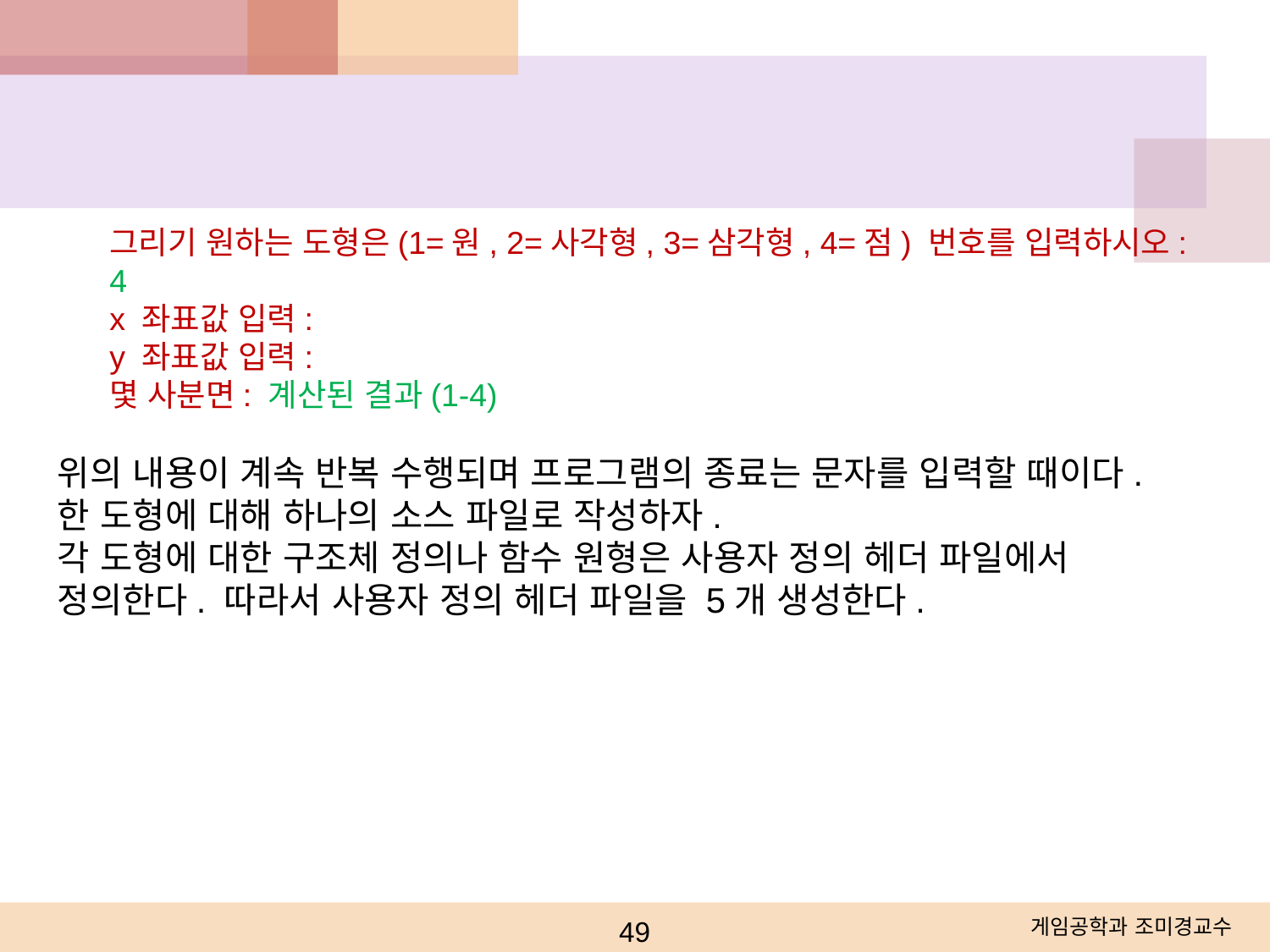

그리기 원하는 도형은(1=원, 2=사각형, 3=삼각형, 4=점) 번호를 입력하시오: 4
x 좌표값 입력:
y 좌표값 입력:
몇 사분면: 계산된 결과(1-4)

위의 내용이 계속 반복 수행되며 프로그램의 종료는 문자를 입력할 때이다.
한 도형에 대해 하나의 소스 파일로 작성하자.
각 도형에 대한 구조체 정의나 함수 원형은 사용자 정의 헤더 파일에서 정의한다. 따라서 사용자 정의 헤더 파일을 5개 생성한다.
49
게임공학과 조미경교수